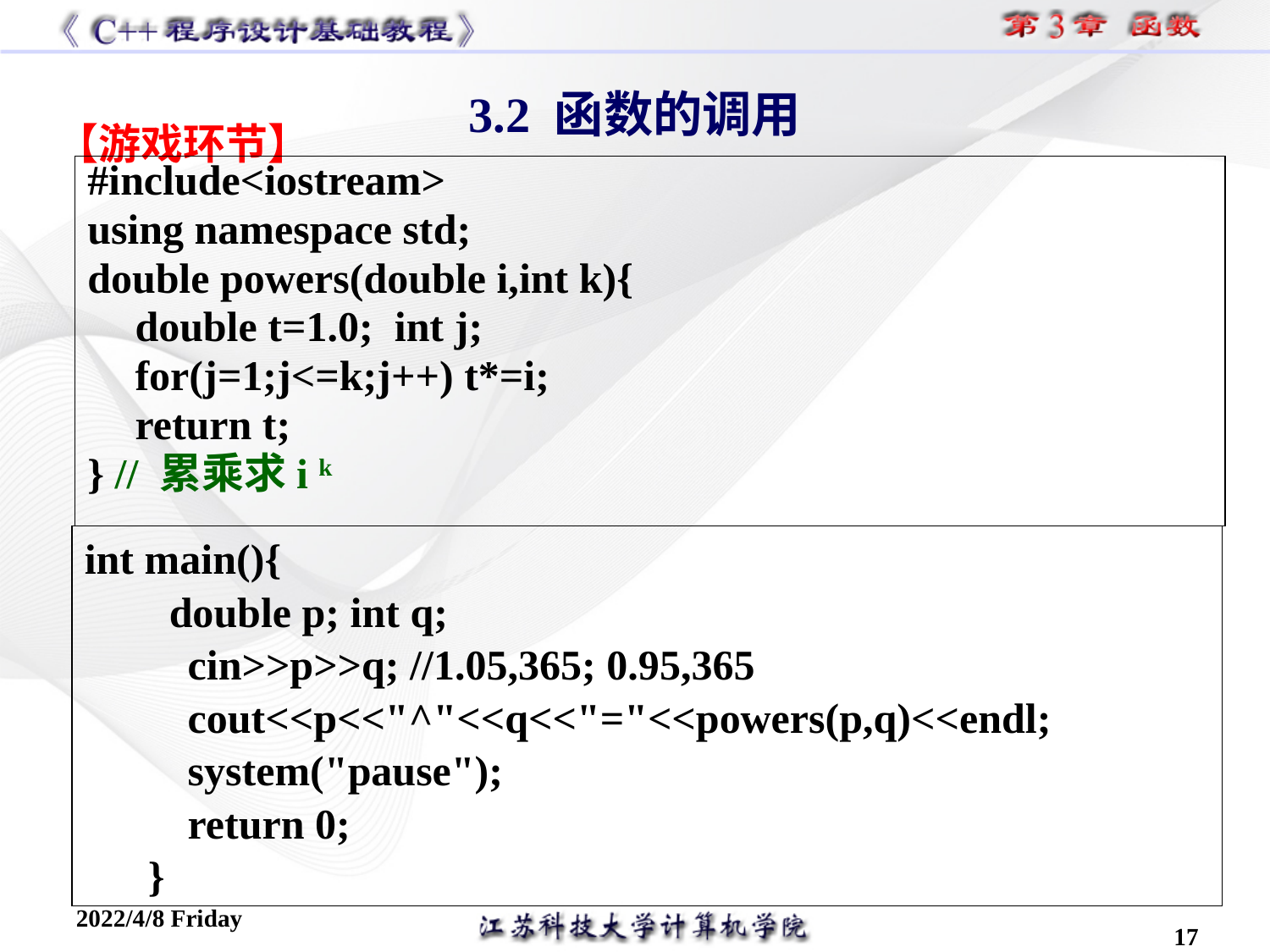

3.2 函数的调用
【游戏环节】
#include<iostream>
using namespace std;
double powers(double i,int k){
	double t=1.0;  int j;
	for(j=1;j<=k;j++) t*=i;
	return t;
} // 累乘求i k
int main(){
  double p; int q;
	cin>>p>>q; //1.05,365; 0.95,365
	cout<<p<<"^"<<q<<"="<<powers(p,q)<<endl;
	system("pause");
	return 0;
}